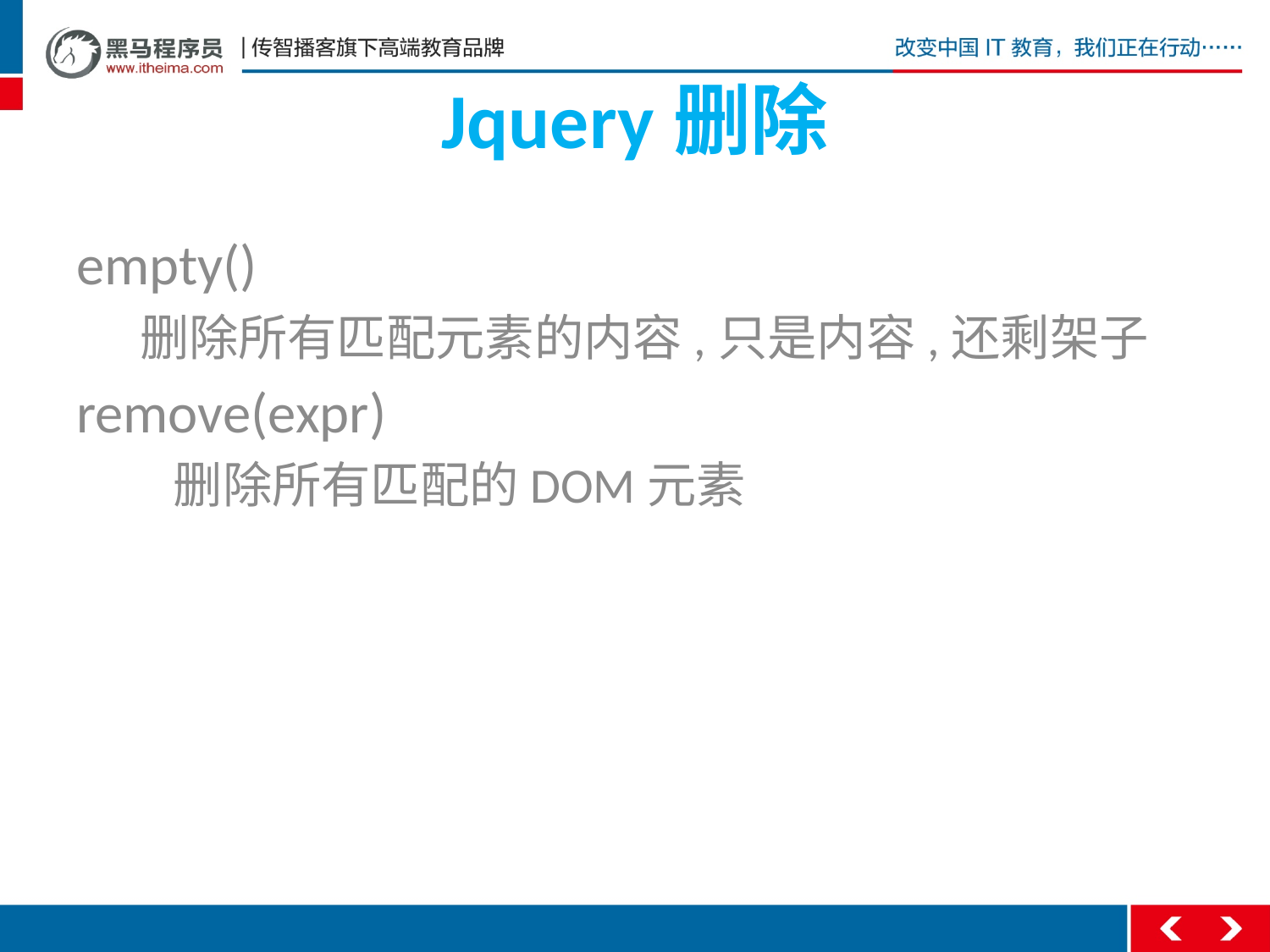

# Jquery删除
empty()
删除所有匹配元素的内容,只是内容,还剩架子
remove(expr)
  删除所有匹配的DOM元素